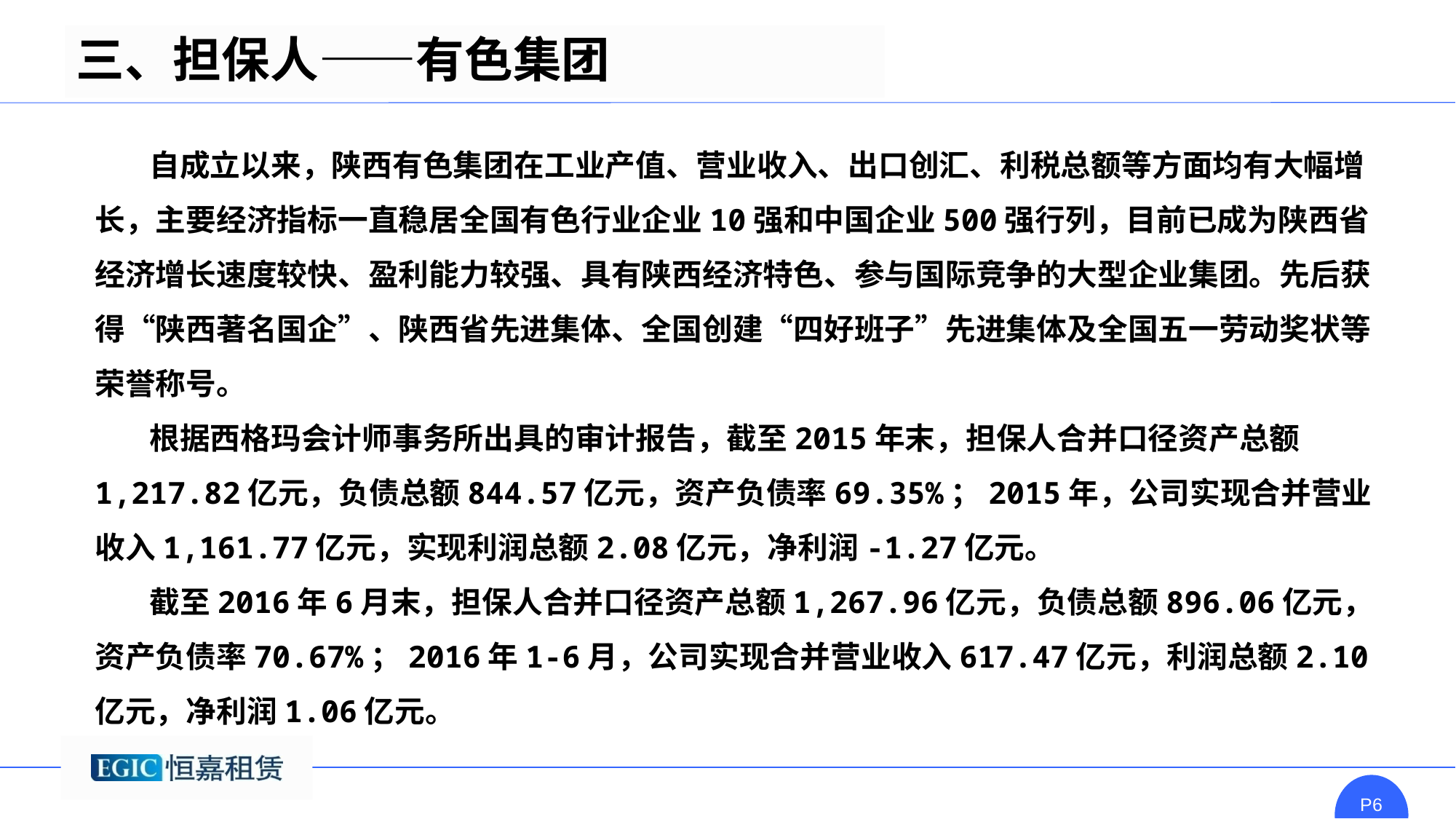

三、担保人——有色集团
自成立以来，陕西有色集团在工业产值、营业收入、出口创汇、利税总额等方面均有大幅增长，主要经济指标一直稳居全国有色行业企业10强和中国企业500强行列，目前已成为陕西省经济增长速度较快、盈利能力较强、具有陕西经济特色、参与国际竞争的大型企业集团。先后获得“陕西著名国企”、陕西省先进集体、全国创建“四好班子”先进集体及全国五一劳动奖状等荣誉称号。
根据西格玛会计师事务所出具的审计报告，截至2015年末，担保人合并口径资产总额1,217.82亿元，负债总额844.57亿元，资产负债率69.35%；2015年，公司实现合并营业收入1,161.77亿元，实现利润总额2.08亿元，净利润-1.27亿元。
截至2016年6月末，担保人合并口径资产总额1,267.96亿元，负债总额896.06亿元，资产负债率70.67%；2016年1-6月，公司实现合并营业收入617.47亿元，利润总额2.10亿元，净利润1.06亿元。